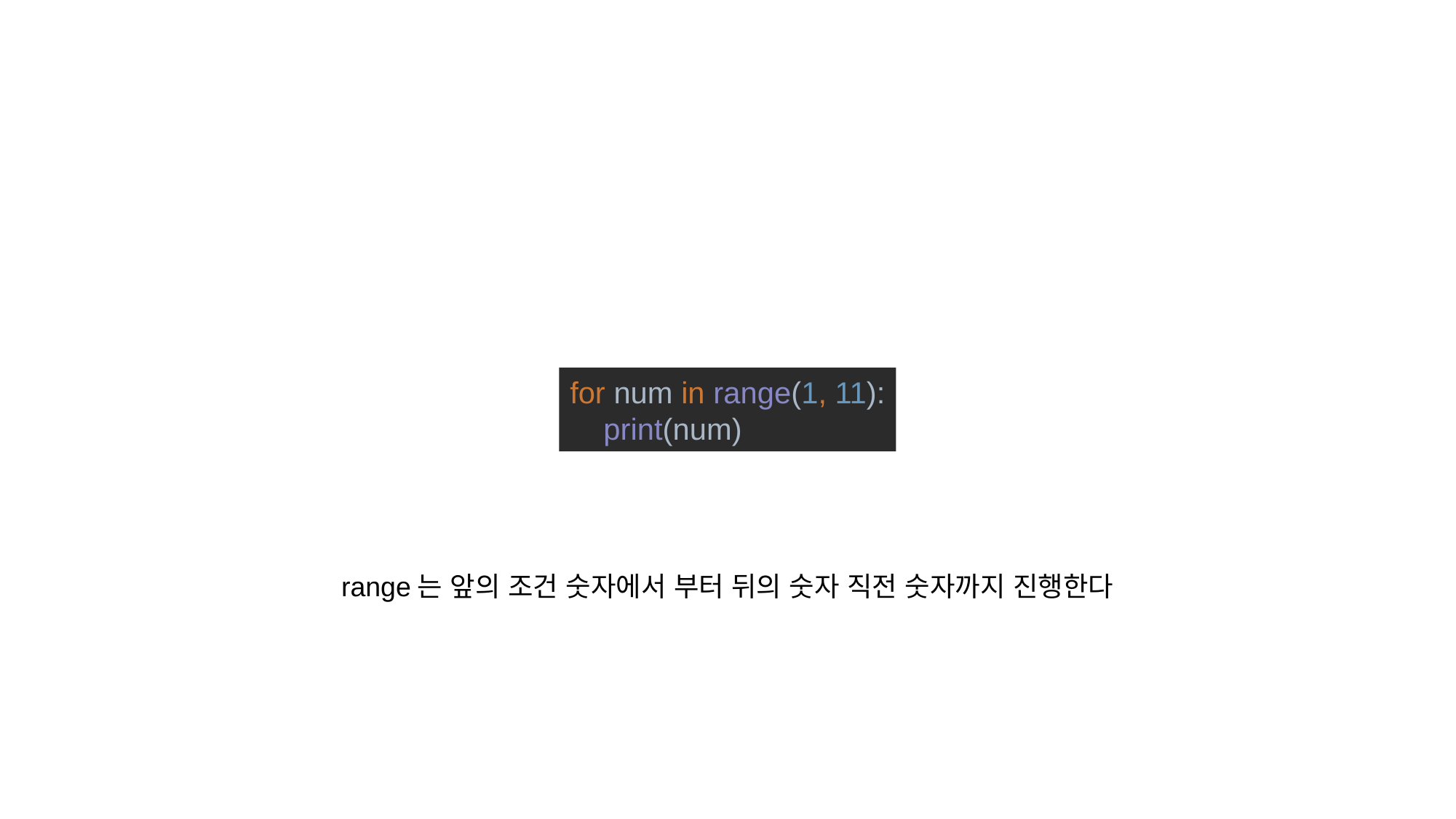

for num in range(1, 11):
    print(num)
range는 앞의 조건 숫자에서 부터 뒤의 숫자 직전 숫자까지 진행한다